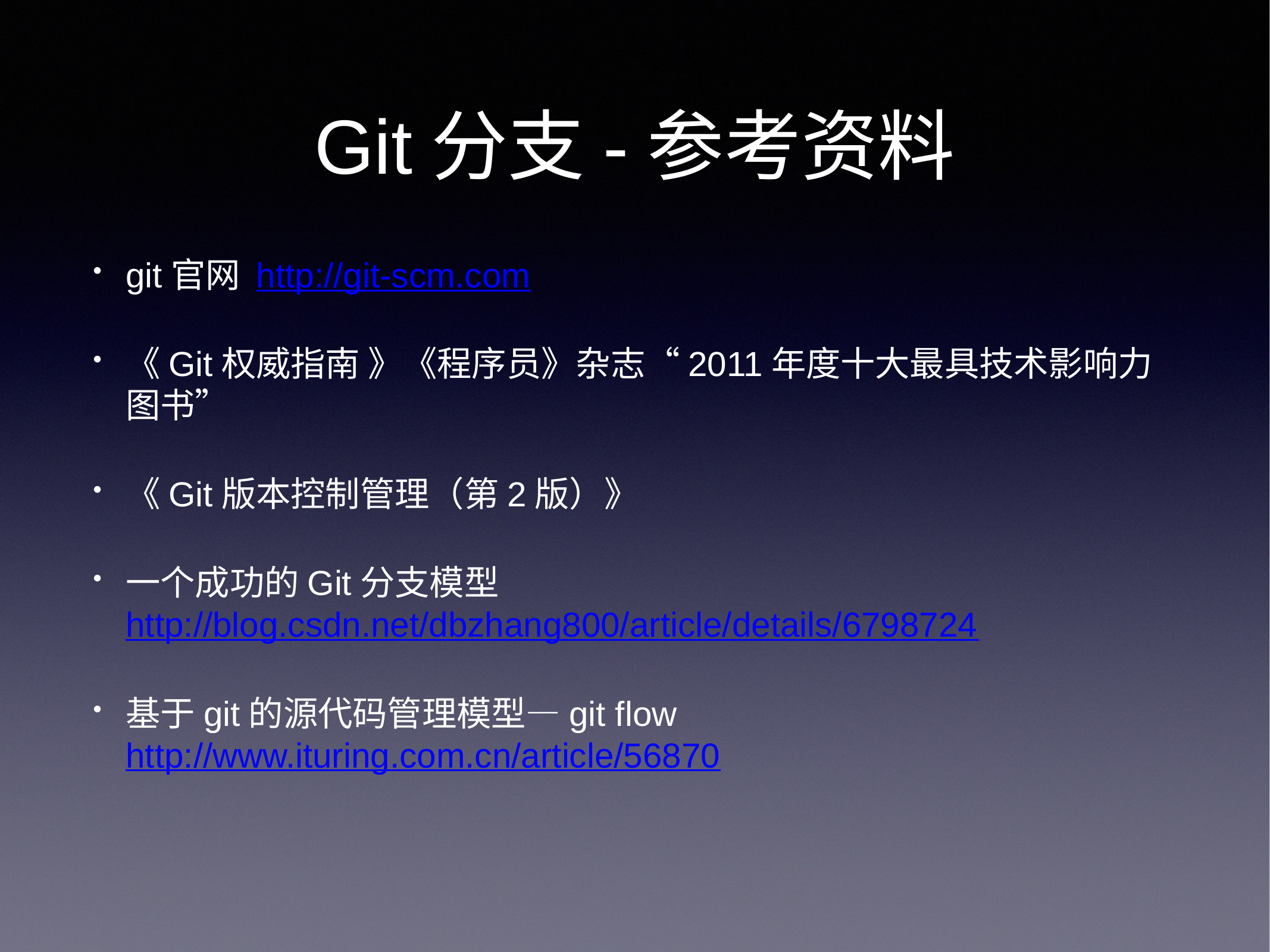

# Git分支-参考资料
git官网 http://git-scm.com
《Git权威指南 》《程序员》杂志“2011年度十大最具技术影响力图书”
《Git版本控制管理（第2版）》
一个成功的Git分支模型http://blog.csdn.net/dbzhang800/article/details/6798724
基于git的源代码管理模型—git flow http://www.ituring.com.cn/article/56870